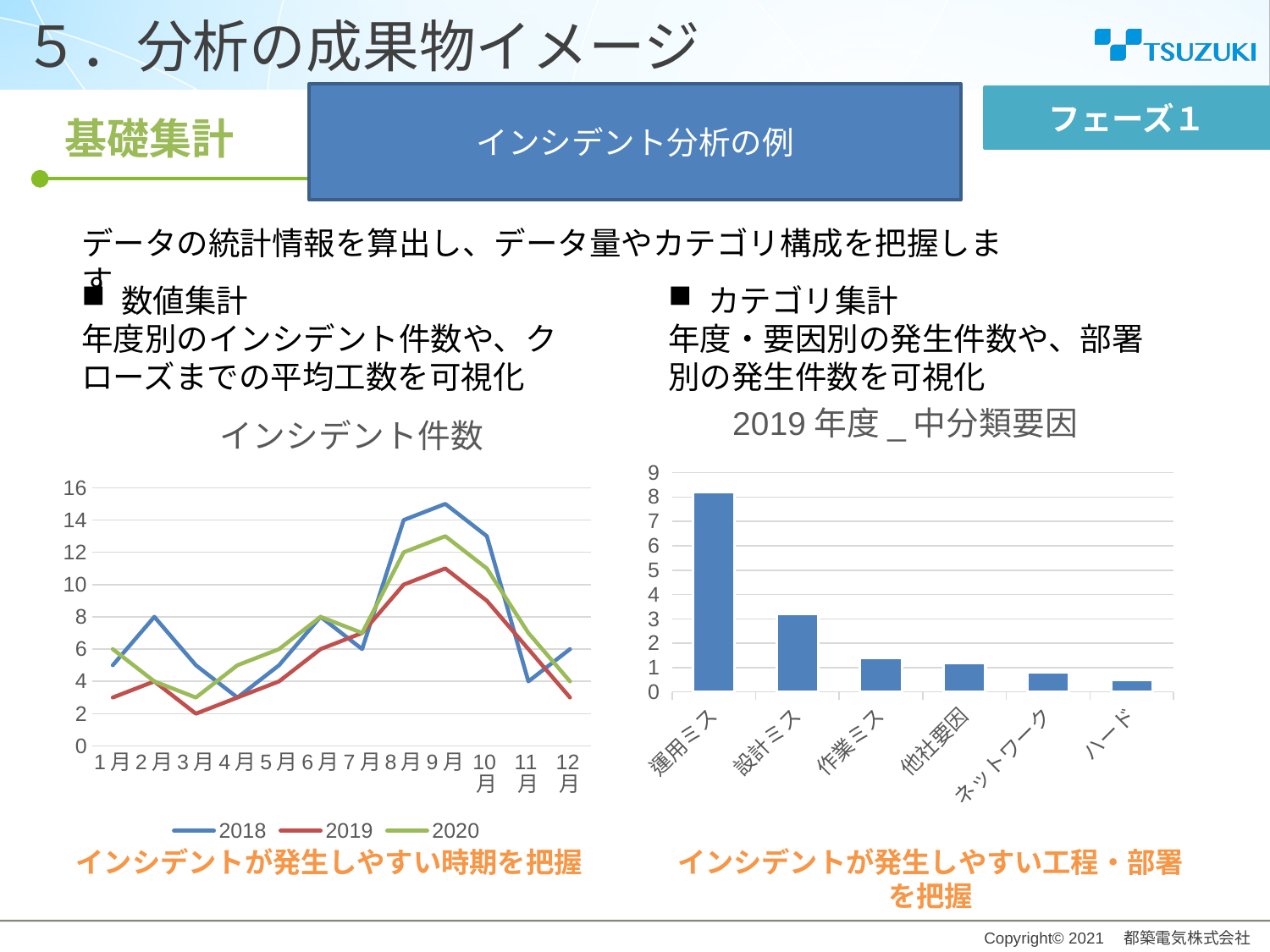

# ５．分析の成果物イメージ
インシデント分析の例
フェーズ１
基礎集計
データの統計情報を算出し、データ量やカテゴリ構成を把握します
カテゴリ集計
年度・要因別の発生件数や、部署別の発生件数を可視化
数値集計
年度別のインシデント件数や、クローズまでの平均工数を可視化

### Chart: 2019年度_中分類要因

| Category | 中分類要因 |
|---|---|
| 運用ミス | 8.2 |
| 設計ミス | 3.2 |
| 作業ミス | 1.4 |
| 他社要因 | 1.2 |
| ネットワーク | 0.8 |
| ハード | 0.5 |

### Chart: インシデント件数

| Category | 2018 | 2019 | 2020 |
|---|---|---|---|
| 1月 | 5.0 | 3.0 | 6.0 |
| 2月 | 8.0 | 4.0 | 4.0 |
| 3月 | 5.0 | 2.0 | 3.0 |
| 4月 | 3.0 | 3.0 | 5.0 |
| 5月 | 5.0 | 4.0 | 6.0 |
| 6月 | 8.0 | 6.0 | 8.0 |
| 7月 | 6.0 | 7.0 | 7.0 |
| 8月 | 14.0 | 10.0 | 12.0 |
| 9月 | 15.0 | 11.0 | 13.0 |
| 10月 | 13.0 | 9.0 | 11.0 |
| 11月 | 4.0 | 6.0 | 7.0 |
| 12月 | 6.0 | 3.0 | 4.0 |
インシデントが発生しやすい時期を把握
インシデントが発生しやすい工程・部署を把握
Copyright© 2021　都築電気株式会社